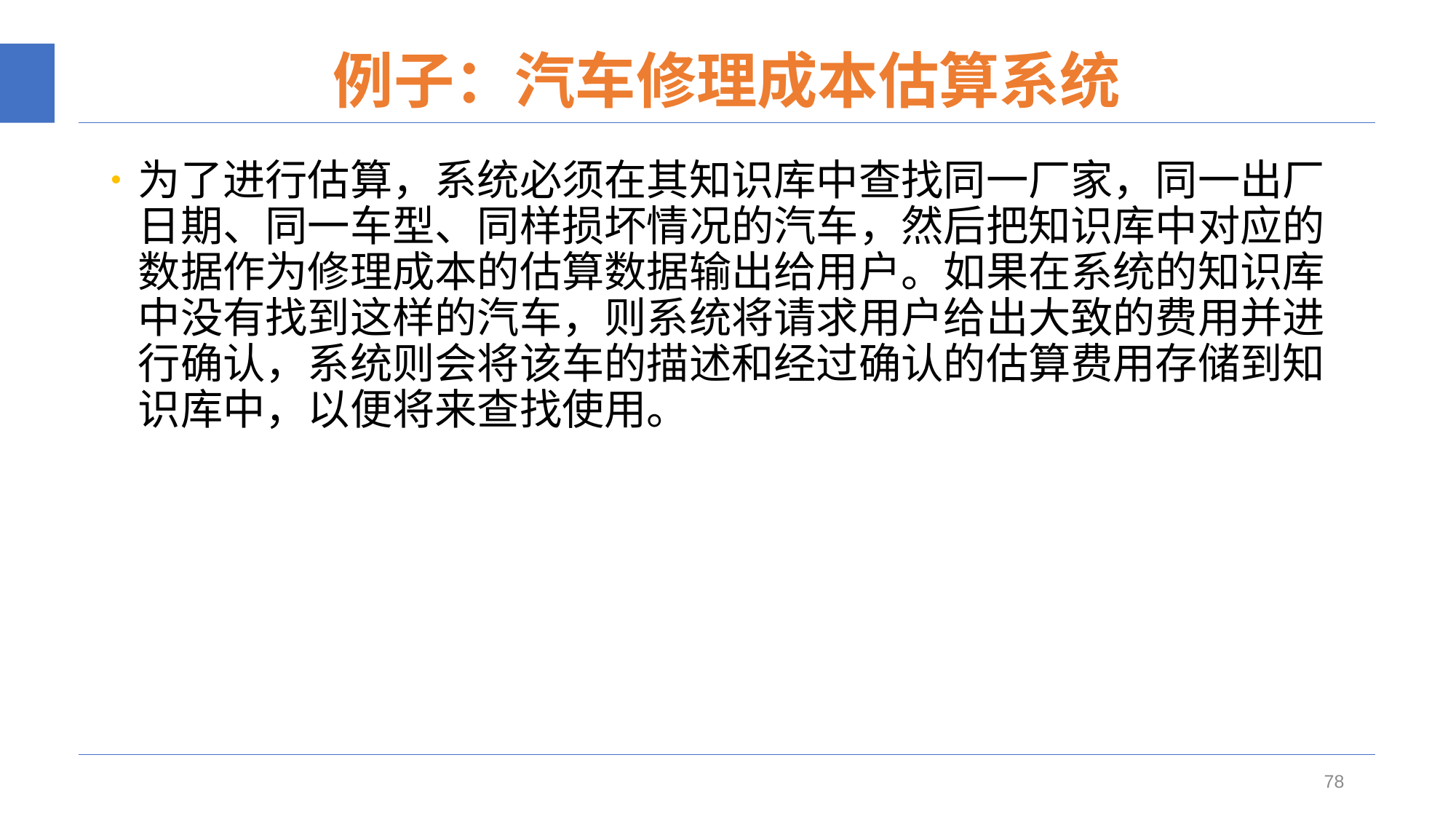

# 例子：汽车修理成本估算系统
为了进行估算，系统必须在其知识库中查找同一厂家，同一出厂日期、同一车型、同样损坏情况的汽车，然后把知识库中对应的数据作为修理成本的估算数据输出给用户。如果在系统的知识库中没有找到这样的汽车，则系统将请求用户给出大致的费用并进行确认，系统则会将该车的描述和经过确认的估算费用存储到知识库中，以便将来查找使用。
78